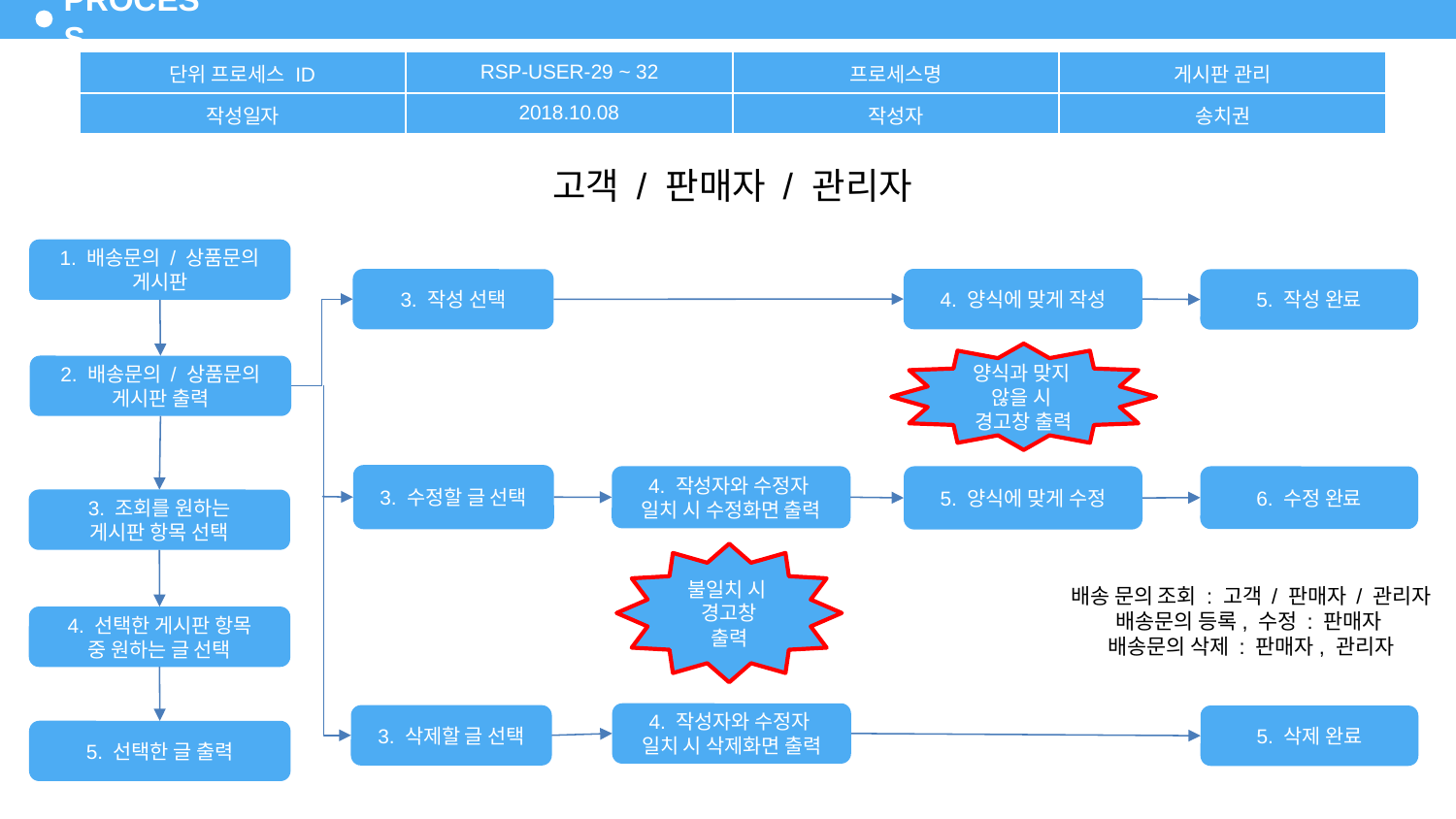

# PROCESS
| 단위 프로세스 ID | RSP-USER-29 ~ 32 | 프로세스명 | 게시판 관리 |
| --- | --- | --- | --- |
| 작성일자 | 2018.10.08 | 작성자 | 송치권 |
고객 / 판매자 / 관리자
1. 배송문의 / 상품문의 게시판
4. 양식에 맞게 작성
3. 작성 선택
5. 작성 완료
양식과 맞지
않을 시
경고창 출력
2. 배송문의 / 상품문의 게시판 출력
3. 수정할 글 선택
4. 작성자와 수정자
일치 시 수정화면 출력
5. 양식에 맞게 수정
6. 수정 완료
3. 조회를 원하는
게시판 항목 선택
불일치 시
경고창
출력
배송 문의 조회 : 고객 / 판매자 / 관리자
배송문의 등록, 수정 : 판매자
배송문의 삭제 : 판매자, 관리자
4. 선택한 게시판 항목
중 원하는 글 선택
4. 작성자와 수정자
일치 시 삭제화면 출력
3. 삭제할 글 선택
5. 삭제 완료
5. 선택한 글 출력